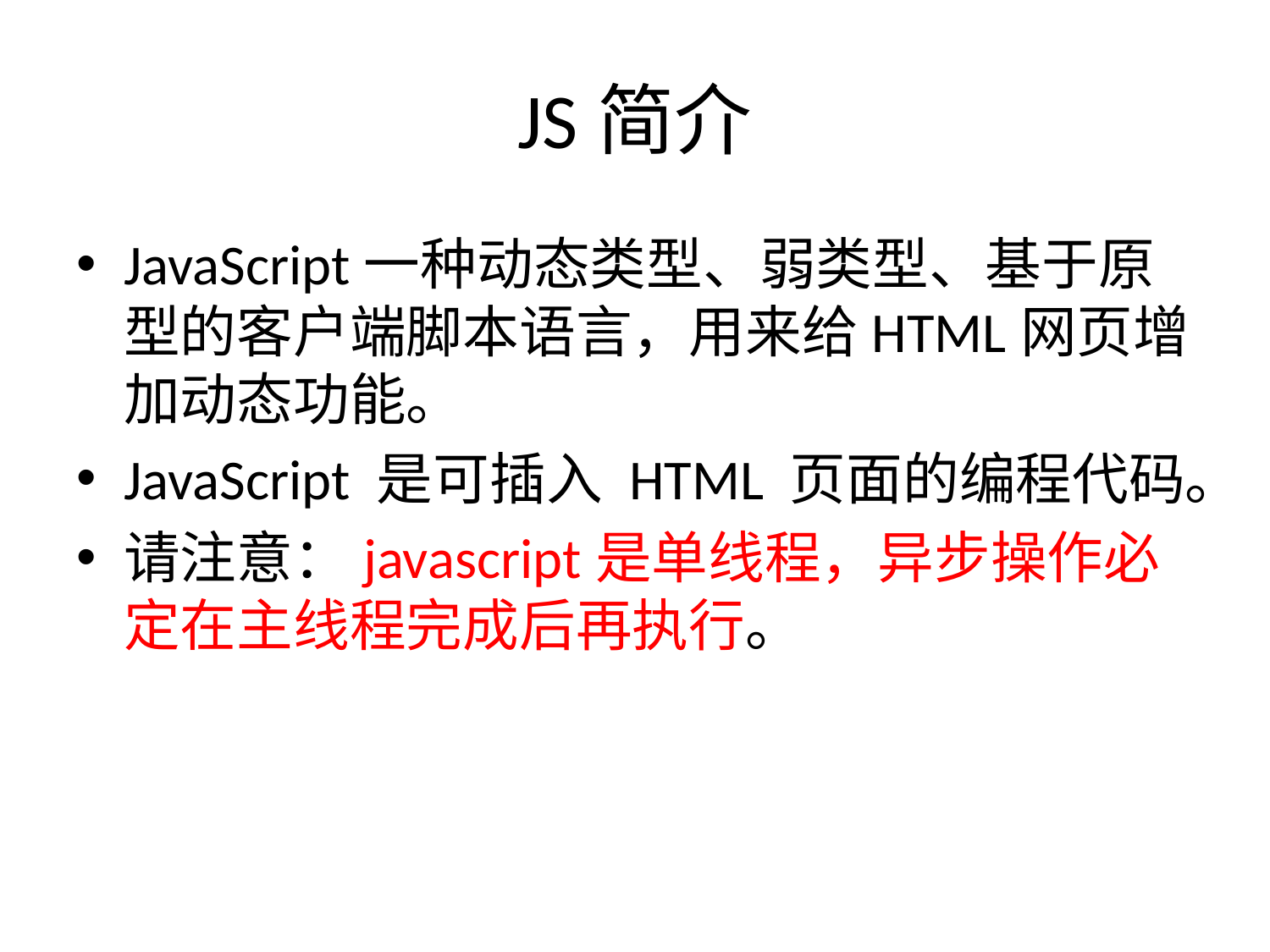

# JS简介
JavaScript一种动态类型、弱类型、基于原型的客户端脚本语言，用来给HTML网页增加动态功能。
JavaScript 是可插入 HTML 页面的编程代码。
请注意：javascript是单线程，异步操作必定在主线程完成后再执行。